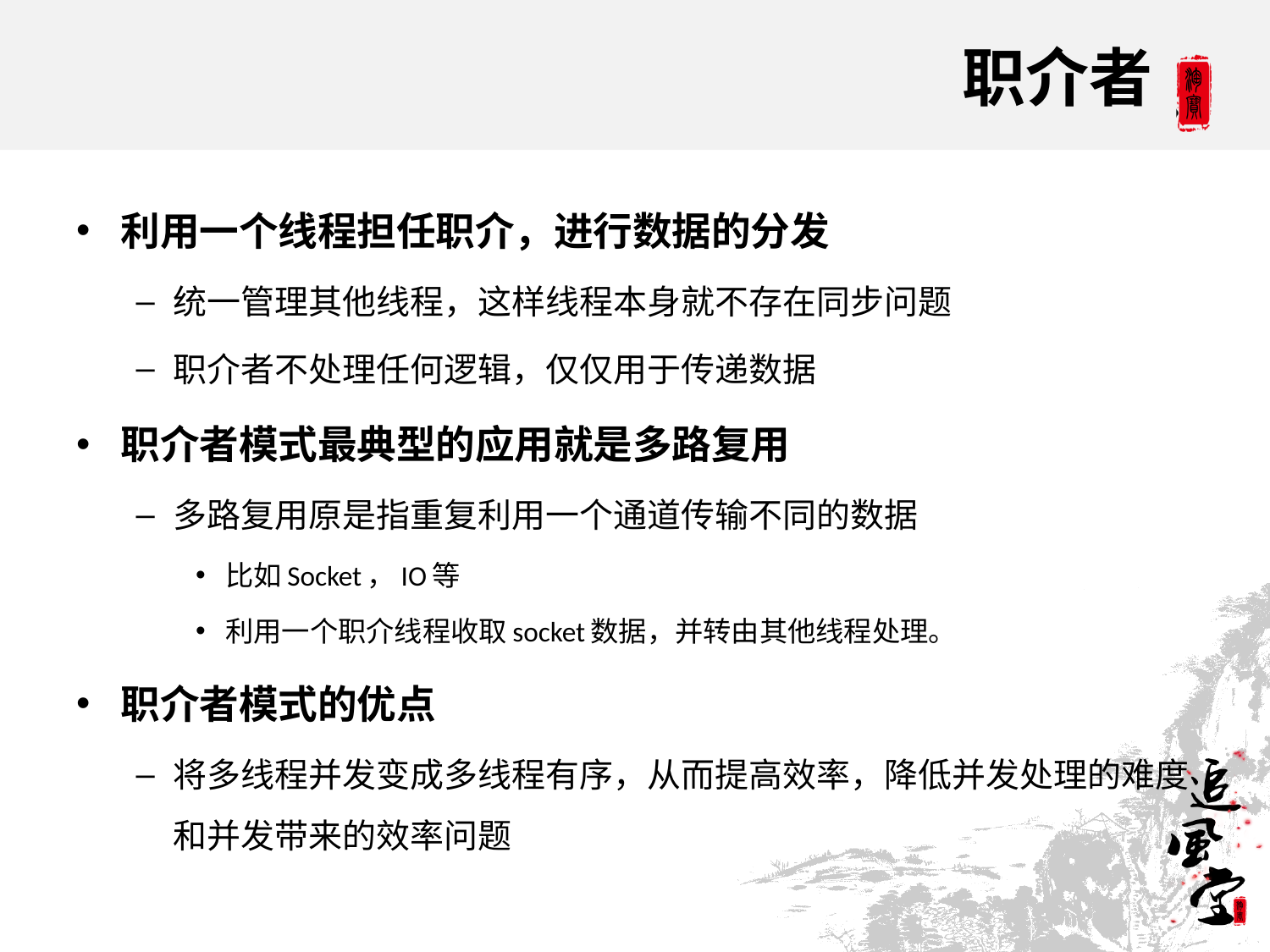

# 职介者
利用一个线程担任职介，进行数据的分发
统一管理其他线程，这样线程本身就不存在同步问题
职介者不处理任何逻辑，仅仅用于传递数据
职介者模式最典型的应用就是多路复用
多路复用原是指重复利用一个通道传输不同的数据
比如Socket，IO等
利用一个职介线程收取socket数据，并转由其他线程处理。
职介者模式的优点
将多线程并发变成多线程有序，从而提高效率，降低并发处理的难度和并发带来的效率问题